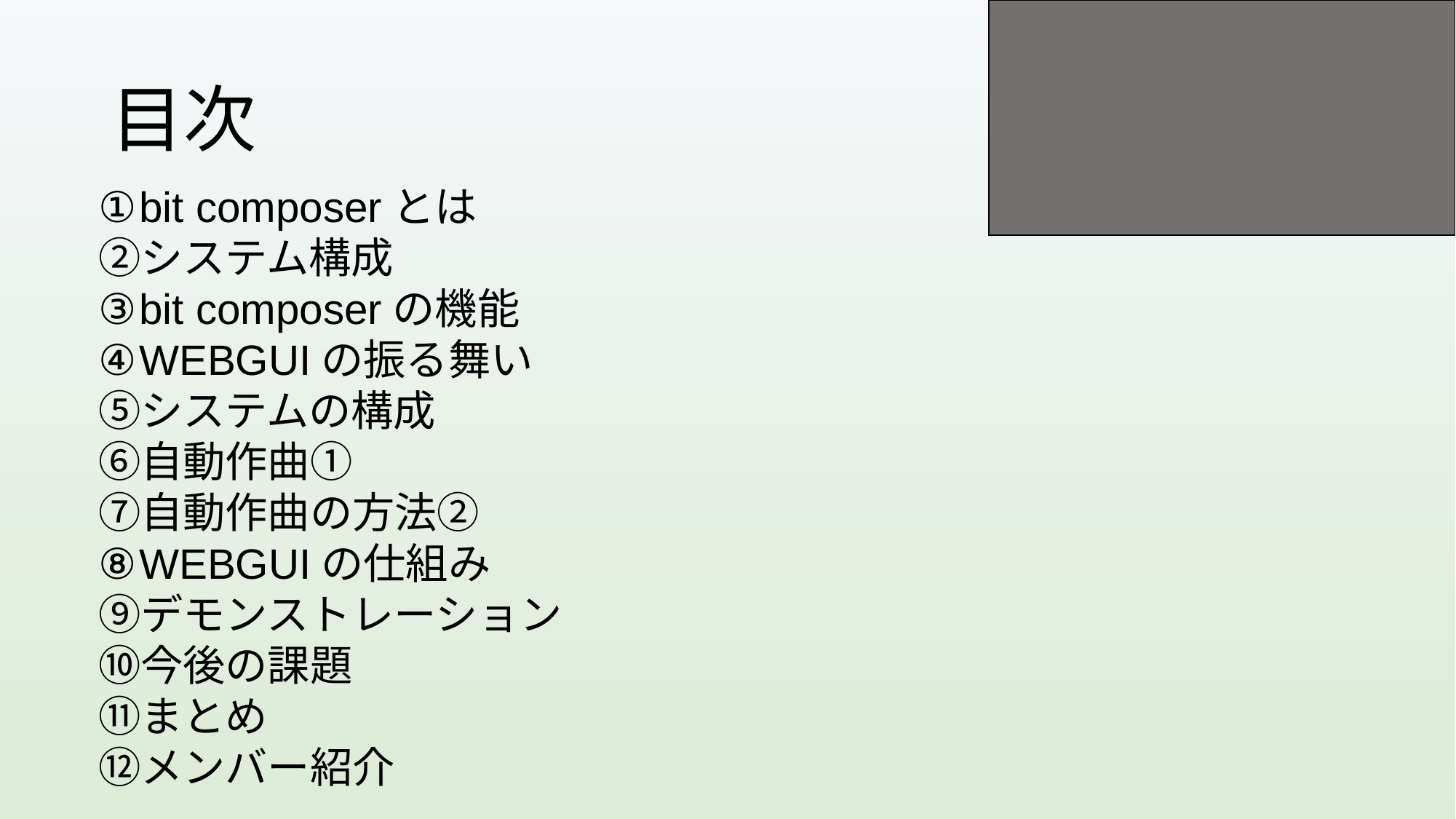

# 目次
bit composerとは
システム構成
bit composerの機能
WEBGUIの振る舞い
システムの構成
自動作曲①
自動作曲の方法②
WEBGUIの仕組み
デモンストレーション
今後の課題
まとめ
メンバー紹介